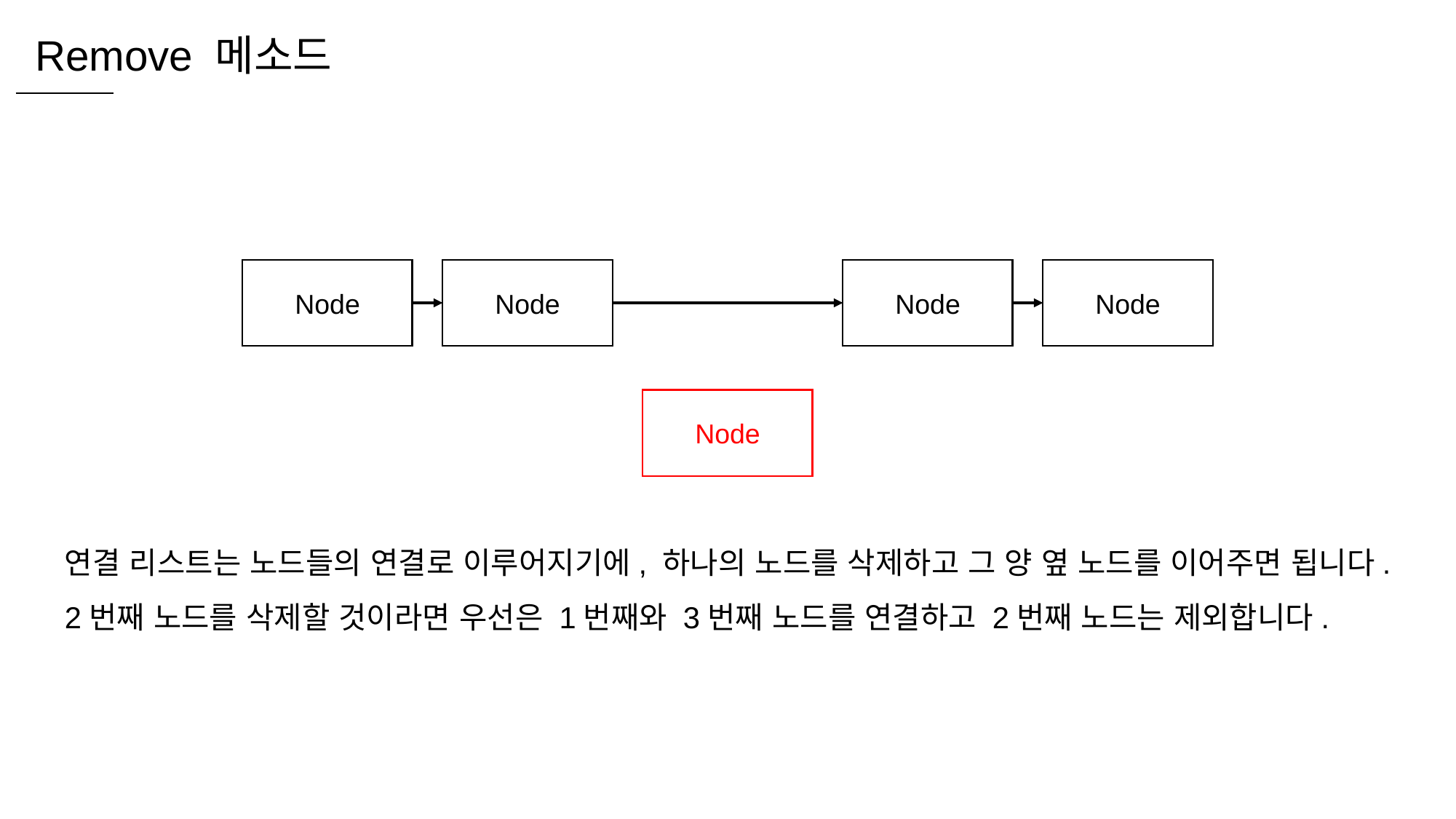

Remove 메소드
Node
Node
Node
Node
Node
연결 리스트는 노드들의 연결로 이루어지기에, 하나의 노드를 삭제하고 그 양 옆 노드를 이어주면 됩니다.
2번째 노드를 삭제할 것이라면 우선은 1번째와 3번째 노드를 연결하고 2번째 노드는 제외합니다.